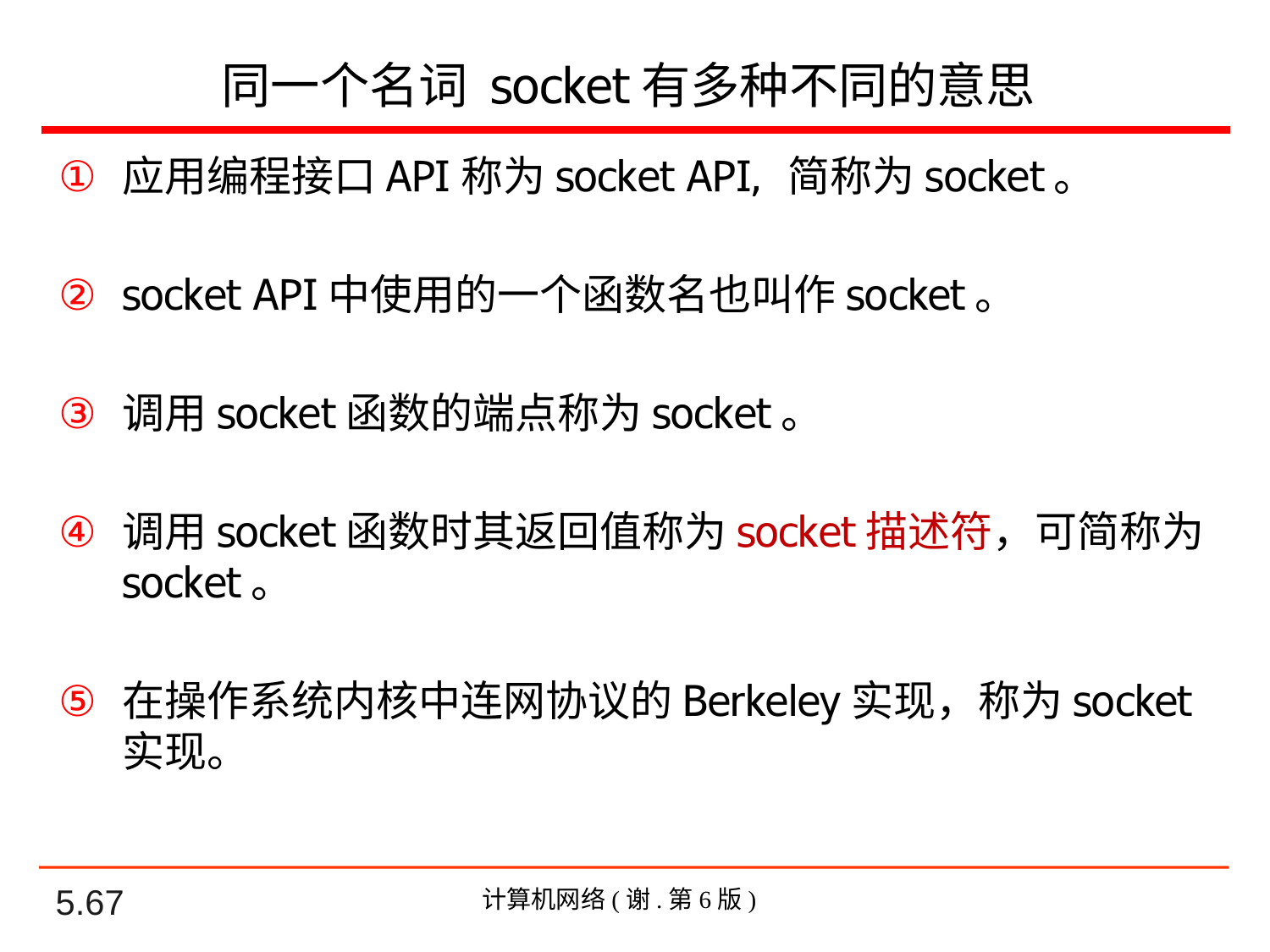

# 同一个名词 socket有多种不同的意思
应用编程接口API称为socket API, 简称为socket。

socket API中使用的一个函数名也叫作socket。

调用socket函数的端点称为socket。

调用socket函数时其返回值称为socket描述符，可简称为socket。

在操作系统内核中连网协议的Berkeley实现，称为socket实现。